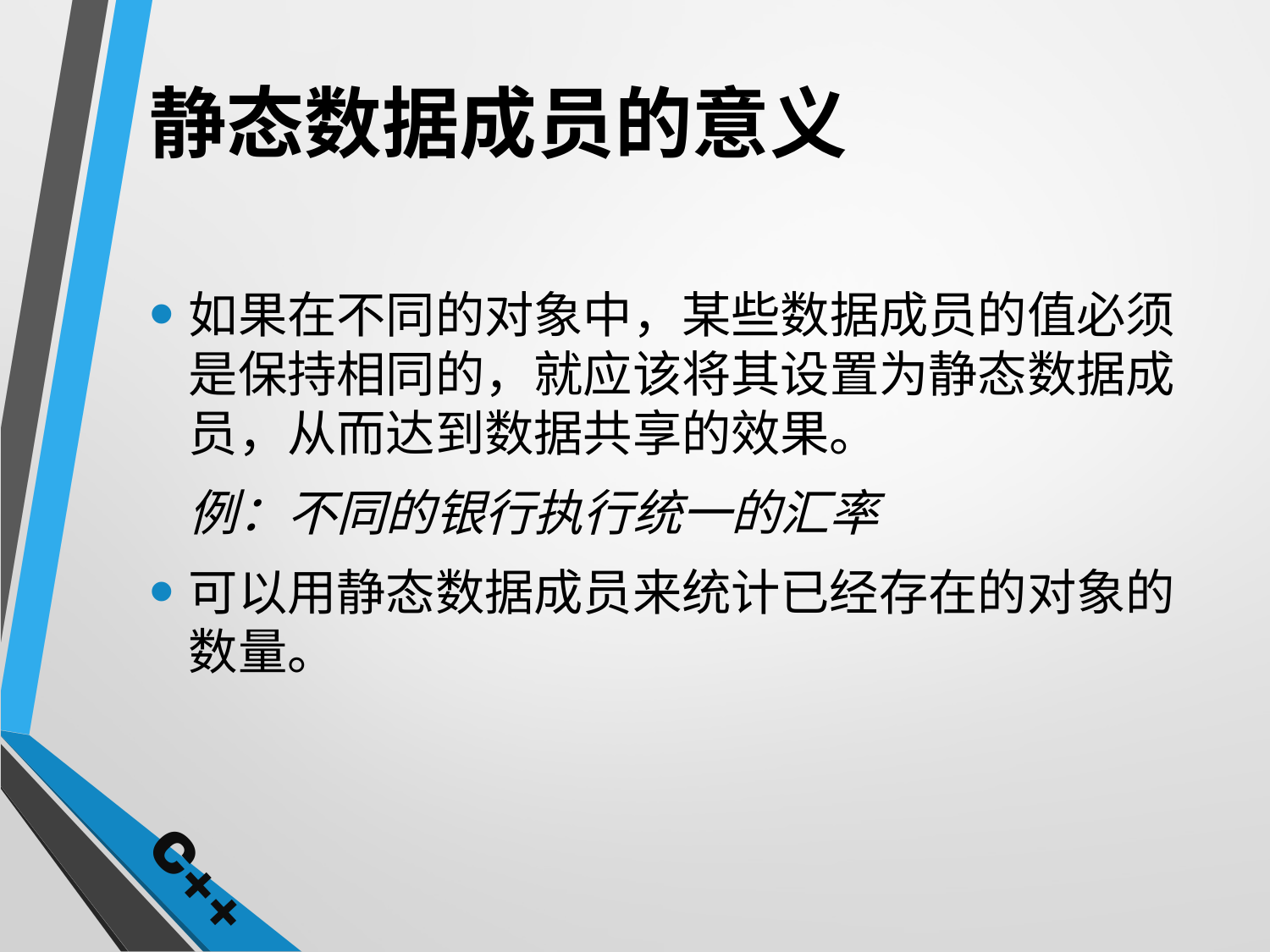

# 静态数据成员的意义
如果在不同的对象中，某些数据成员的值必须是保持相同的，就应该将其设置为静态数据成员，从而达到数据共享的效果。
	例：不同的银行执行统一的汇率
可以用静态数据成员来统计已经存在的对象的数量。